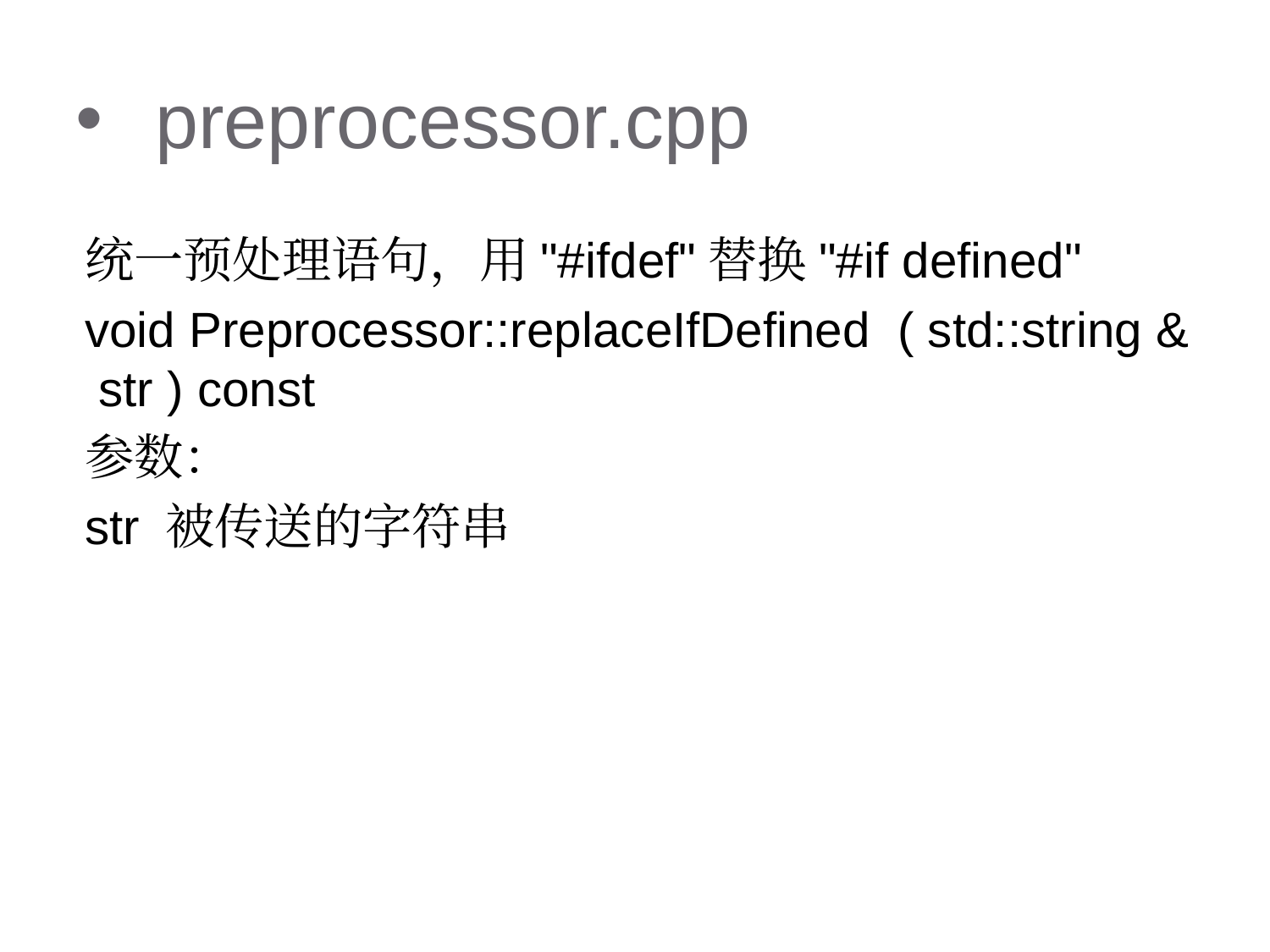

# preprocessor.cpp
统一预处理语句，用"#ifdef"替换"#if defined"
void Preprocessor::replaceIfDefined  ( std::string &  str ) const
参数：
str 被传送的字符串